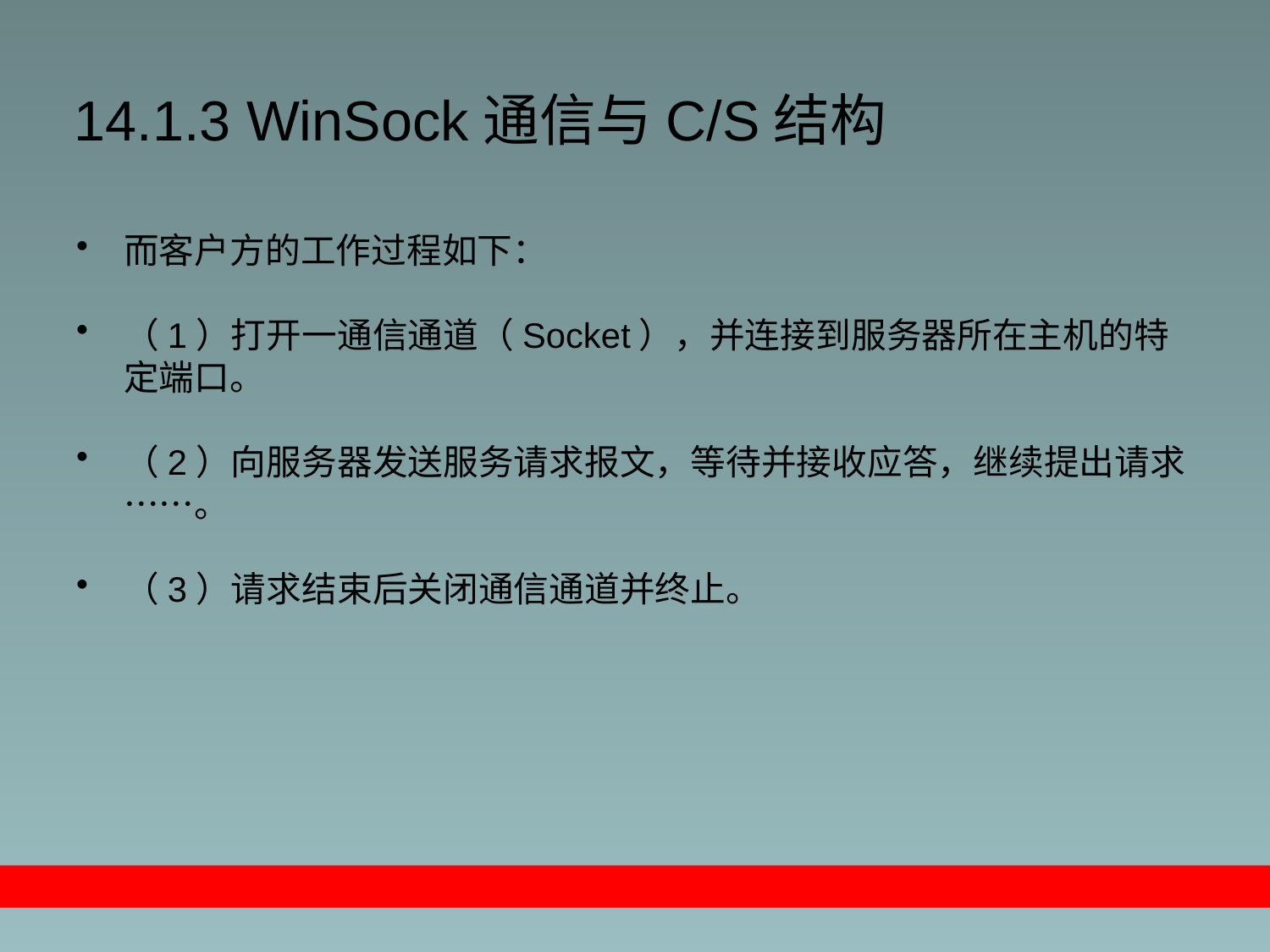

# 14.1.3 WinSock通信与C/S结构
而客户方的工作过程如下：
（1）打开一通信通道（Socket），并连接到服务器所在主机的特定端口。
（2）向服务器发送服务请求报文，等待并接收应答，继续提出请求……。
（3）请求结束后关闭通信通道并终止。